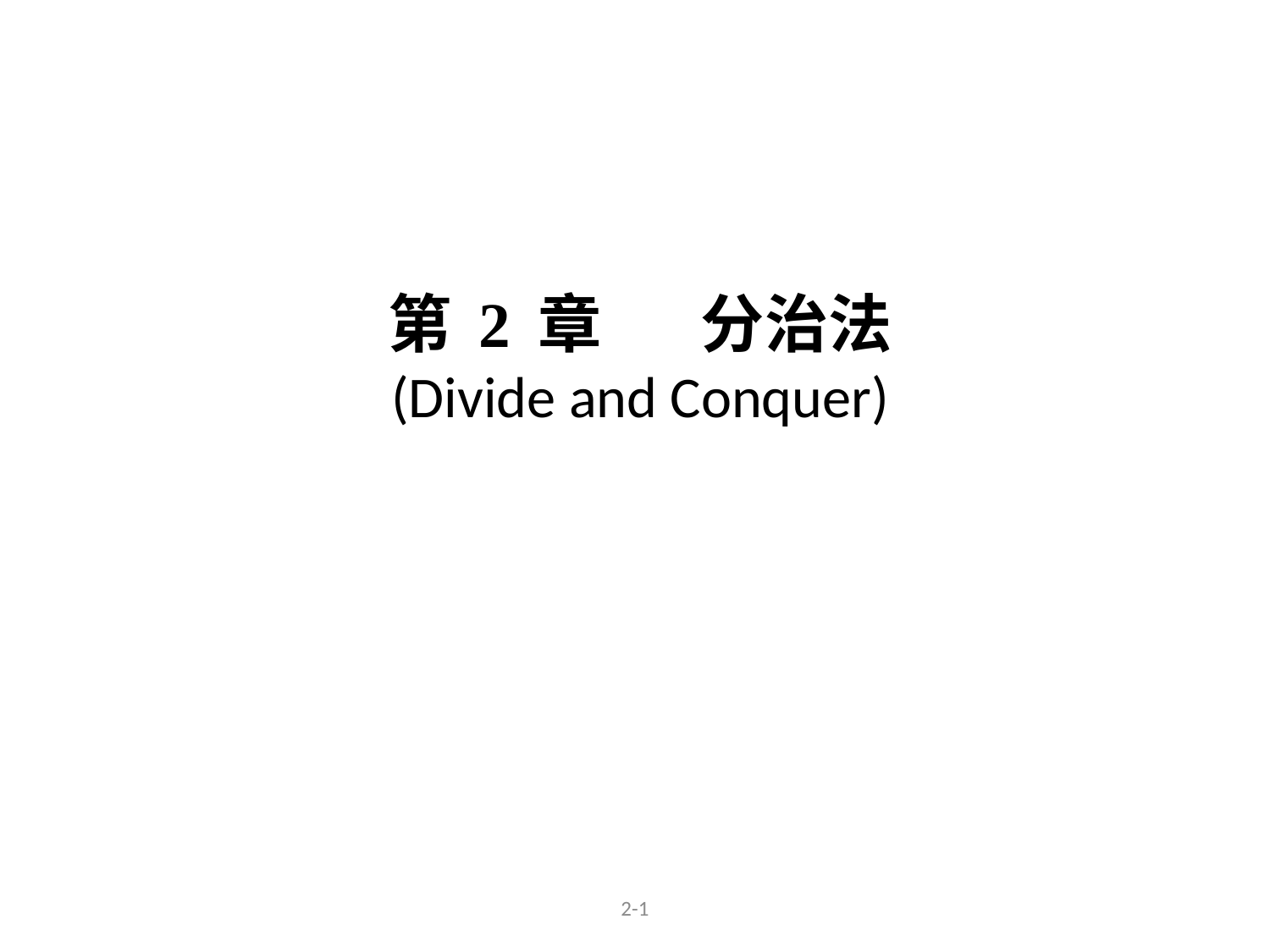

# 第 2 章	分治法 (Divide and Conquer)
2-1